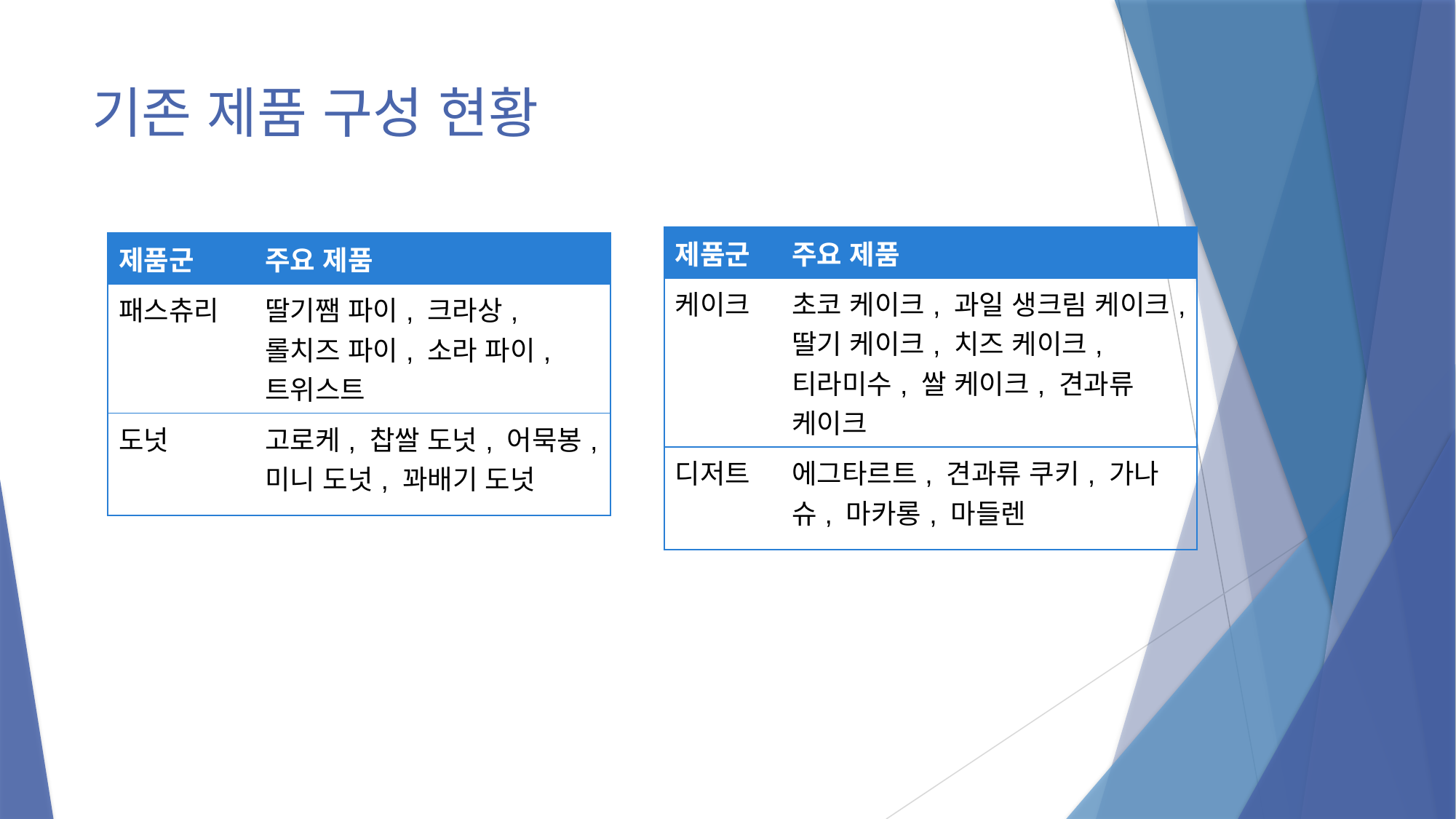

# 기존 제품 구성 현황
| 제품군 | 주요 제품 |
| --- | --- |
| 케이크 | 초코 케이크, 과일 생크림 케이크, 딸기 케이크, 치즈 케이크, 티라미수, 쌀 케이크, 견과류 케이크 |
| 디저트 | 에그타르트, 견과류 쿠키, 가나슈, 마카롱, 마들렌 |
| 제품군 | 주요 제품 |
| --- | --- |
| 패스츄리 | 딸기쨈 파이, 크라상, 롤치즈 파이, 소라 파이, 트위스트 |
| 도넛 | 고로케, 찹쌀 도넛, 어묵봉, 미니 도넛, 꽈배기 도넛 |